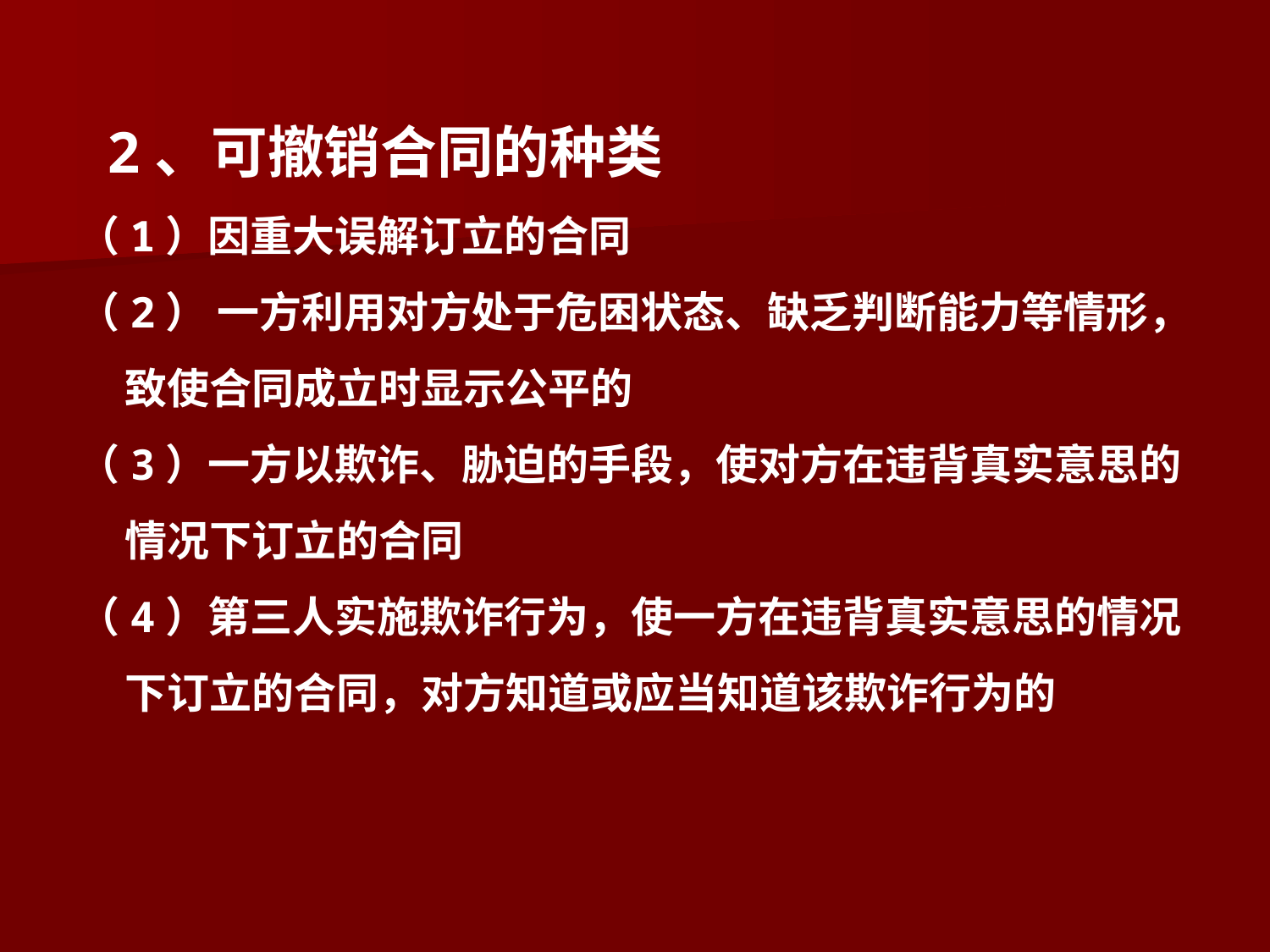

2、可撤销合同的种类
（1）因重大误解订立的合同
（2） 一方利用对方处于危困状态、缺乏判断能力等情形，致使合同成立时显示公平的
（3）一方以欺诈、胁迫的手段，使对方在违背真实意思的情况下订立的合同
（4）第三人实施欺诈行为，使一方在违背真实意思的情况下订立的合同，对方知道或应当知道该欺诈行为的
20